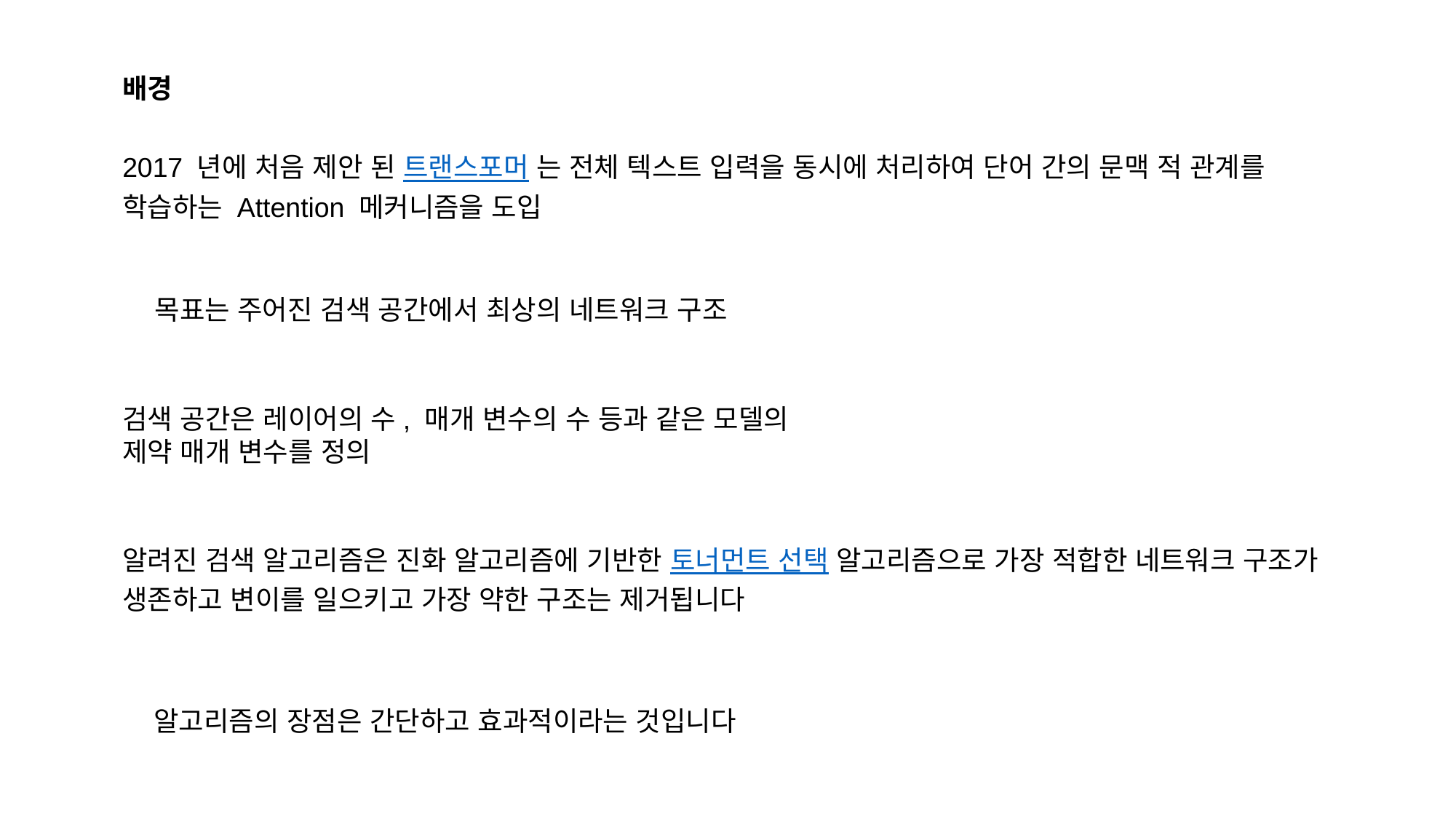

배경
2017 년에 처음 제안 된 트랜스포머 는 전체 텍스트 입력을 동시에 처리하여 단어 간의 문맥 적 관계를 학습하는 Attention 메커니즘을 도입
목표는 주어진 검색 공간에서 최상의 네트워크 구조
검색 공간은 레이어의 수, 매개 변수의 수 등과 같은 모델의 제약 매개 변수를 정의
알려진 검색 알고리즘은 진화 알고리즘에 기반한 토너먼트 선택 알고리즘으로 가장 적합한 네트워크 구조가 생존하고 변이를 일으키고 가장 약한 구조는 제거됩니다
알고리즘의 장점은 간단하고 효과적이라는 것입니다